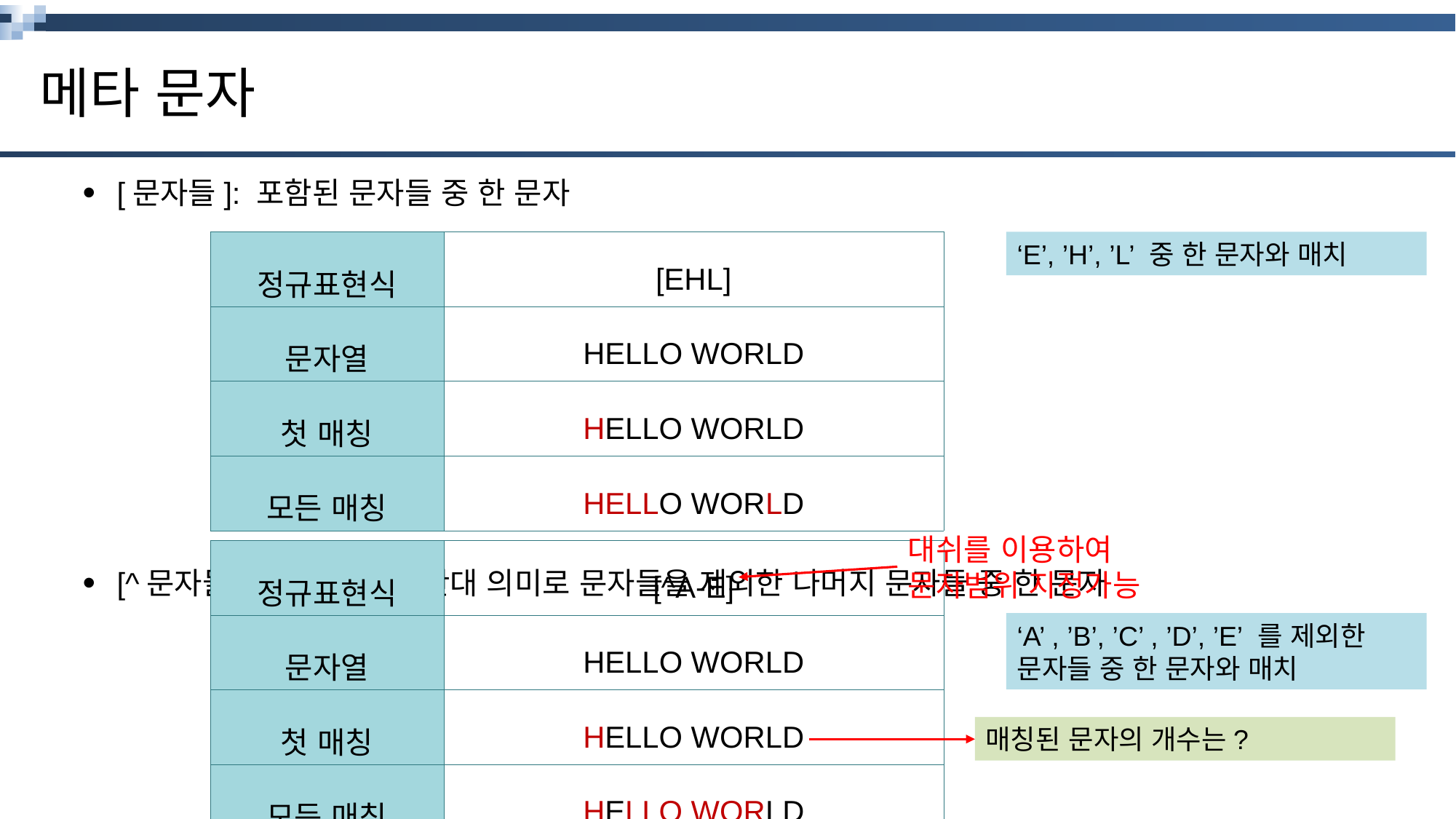

# 메타 문자
[문자들]: 포함된 문자들 중 한 문자

[^문자들]: [문자들]의 반대 의미로 문자들을 제외한 나머지 문자들 중 한 문자

| 정규표현식 | [EHL] |
| --- | --- |
| 문자열 | HELLO WORLD |
| 첫 매칭 | HELLO WORLD |
| 모든 매칭 | HELLO WORLD |
‘E’, ’H’, ’L’ 중 한 문자와 매치
대쉬를 이용하여
문자범위 지정가능
| 정규표현식 | [^A-E] |
| --- | --- |
| 문자열 | HELLO WORLD |
| 첫 매칭 | HELLO WORLD |
| 모든 매칭 | HELLO WORLD |
‘A’ , ’B’, ’C’ , ’D’, ’E’ 를 제외한 문자들 중 한 문자와 매치
매칭된 문자의 개수는?